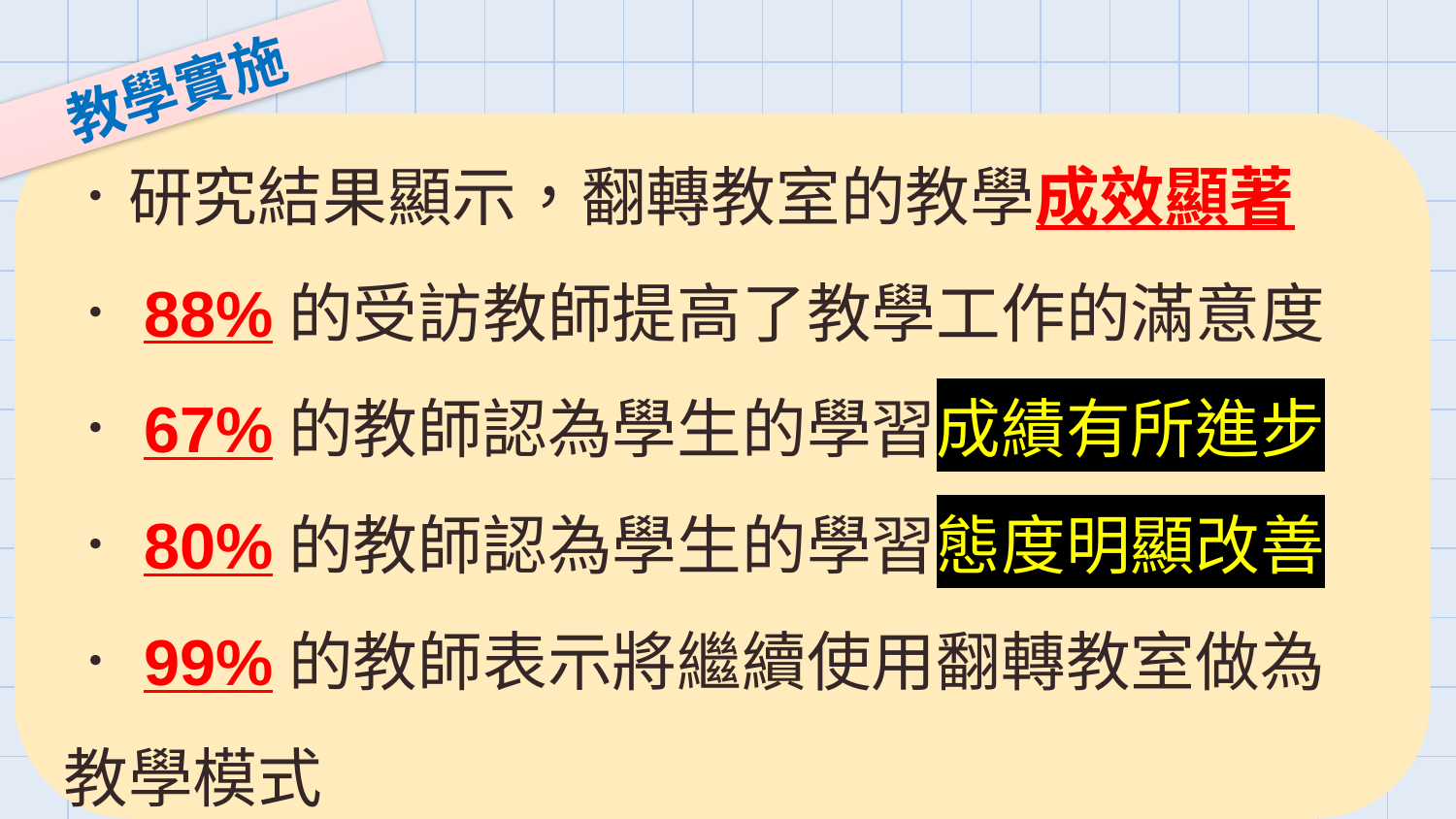

教學實施
．研究結果顯示，翻轉教室的教學成效顯著
．88%的受訪教師提高了教學工作的滿意度
．67%的教師認為學生的學習成績有所進步
．80%的教師認為學生的學習態度明顯改善
．99%的教師表示將繼續使用翻轉教室做為教學模式